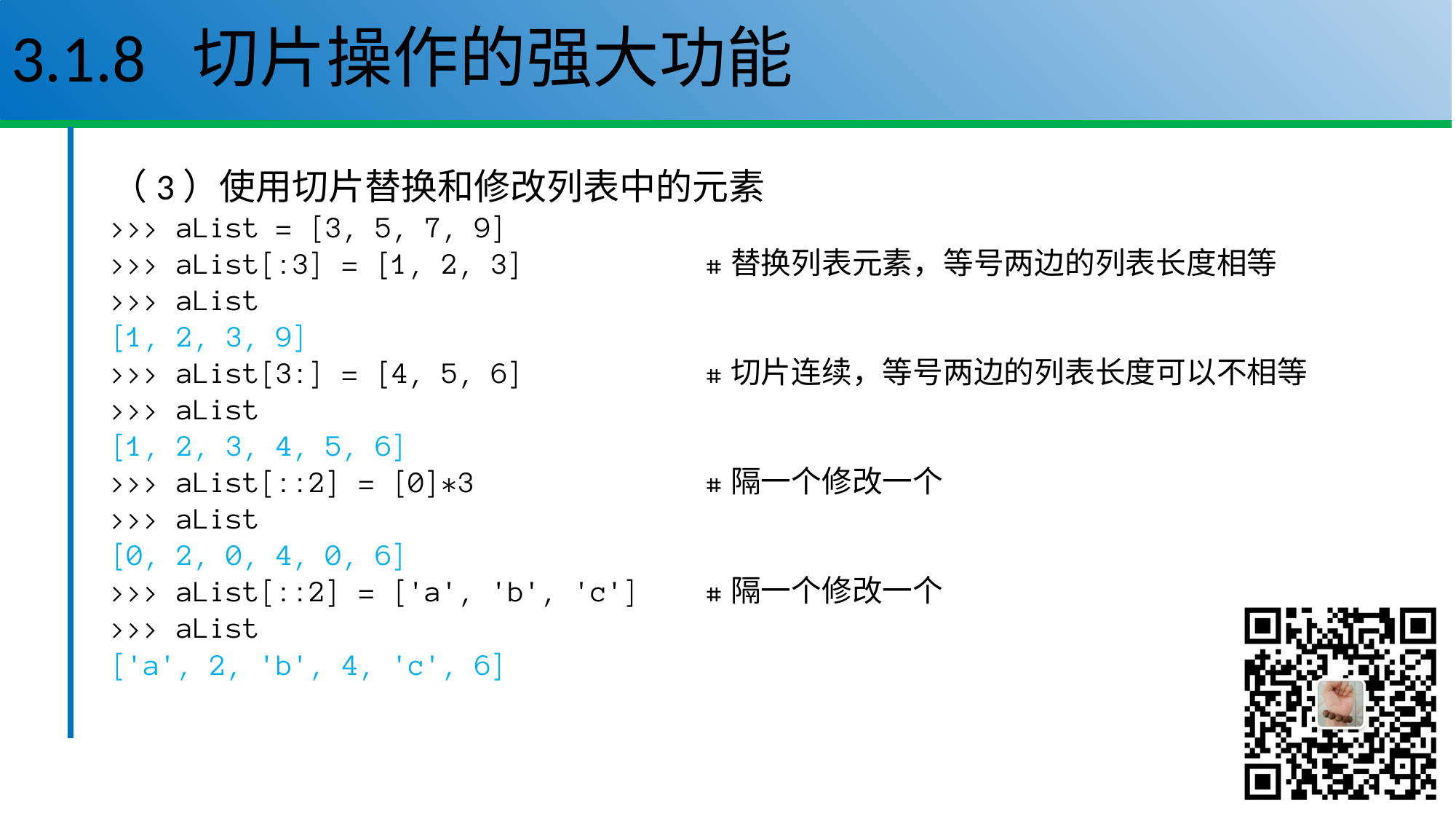

# 3.1.8  切片操作的强大功能
（3）使用切片替换和修改列表中的元素
>>> aList = [3, 5, 7, 9]
>>> aList[:3] = [1, 2, 3]           #替换列表元素，等号两边的列表长度相等
>>> aList
[1, 2, 3, 9]
>>> aList[3:] = [4, 5, 6]           #切片连续，等号两边的列表长度可以不相等
>>> aList
[1, 2, 3, 4, 5, 6]
>>> aList[::2] = [0]*3              #隔一个修改一个
>>> aList
[0, 2, 0, 4, 0, 6]
>>> aList[::2] = ['a', 'b', 'c']    #隔一个修改一个
>>> aList
['a', 2, 'b', 4, 'c', 6]
40